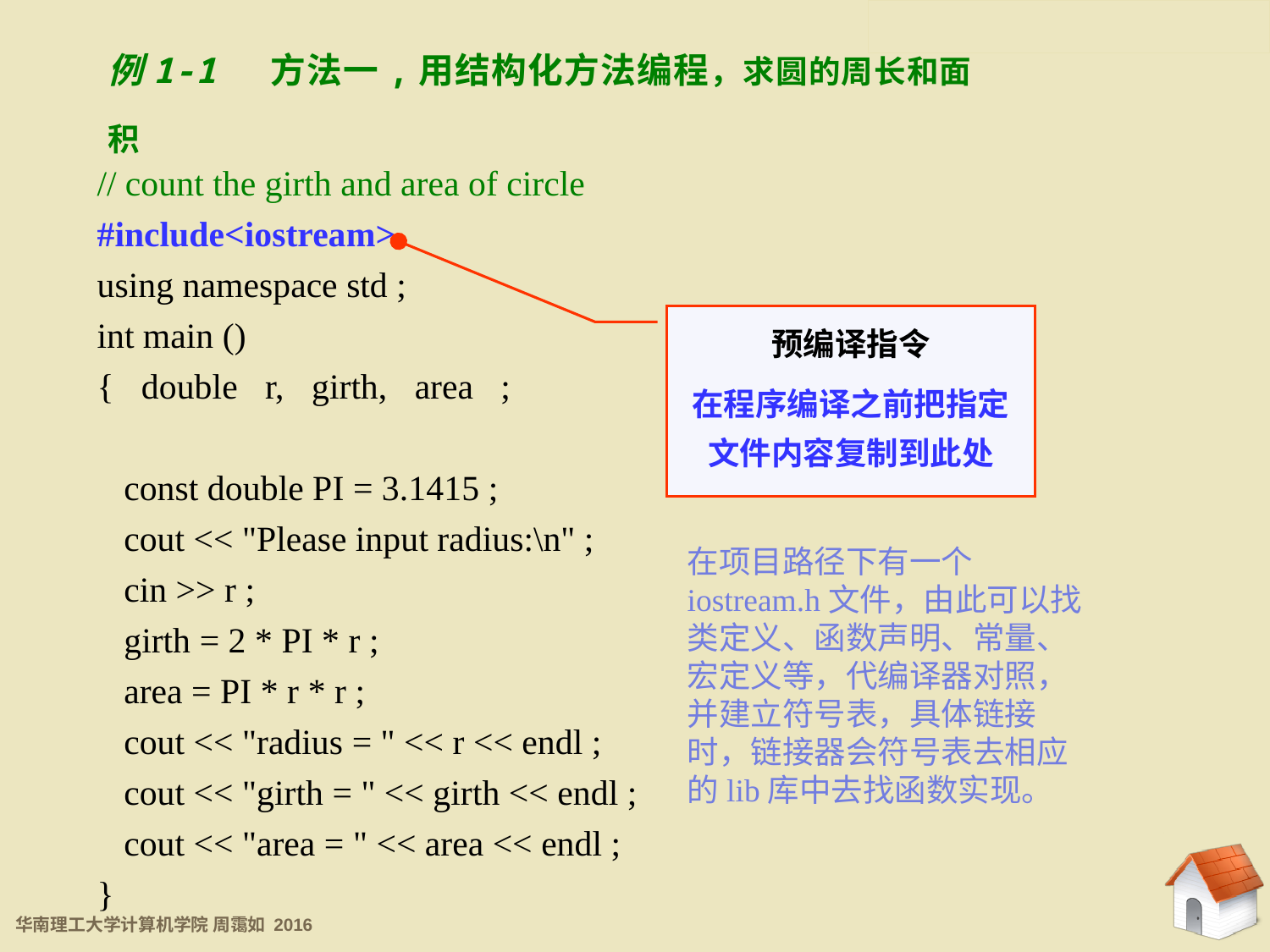

例1-1  方法一,用结构化方法编程，求圆的周长和面积
// count the girth and area of circle
#include<iostream>
using namespace std ;
int main ()
{ double r, girth, area ;
   const double PI = 3.1415 ;
   cout << "Please input radius:\n" ;
   cin >> r ;
   girth = 2 * PI * r ;
   area = PI * r * r ;
   cout << "radius = " << r << endl ;
   cout << "girth = " << girth << endl ;
   cout << "area = " << area << endl ;
}
预编译指令
在程序编译之前把指定文件内容复制到此处
在项目路径下有一个iostream.h文件，由此可以找类定义、函数声明、常量、宏定义等，代编译器对照，并建立符号表，具体链接时，链接器会符号表去相应的lib库中去找函数实现。